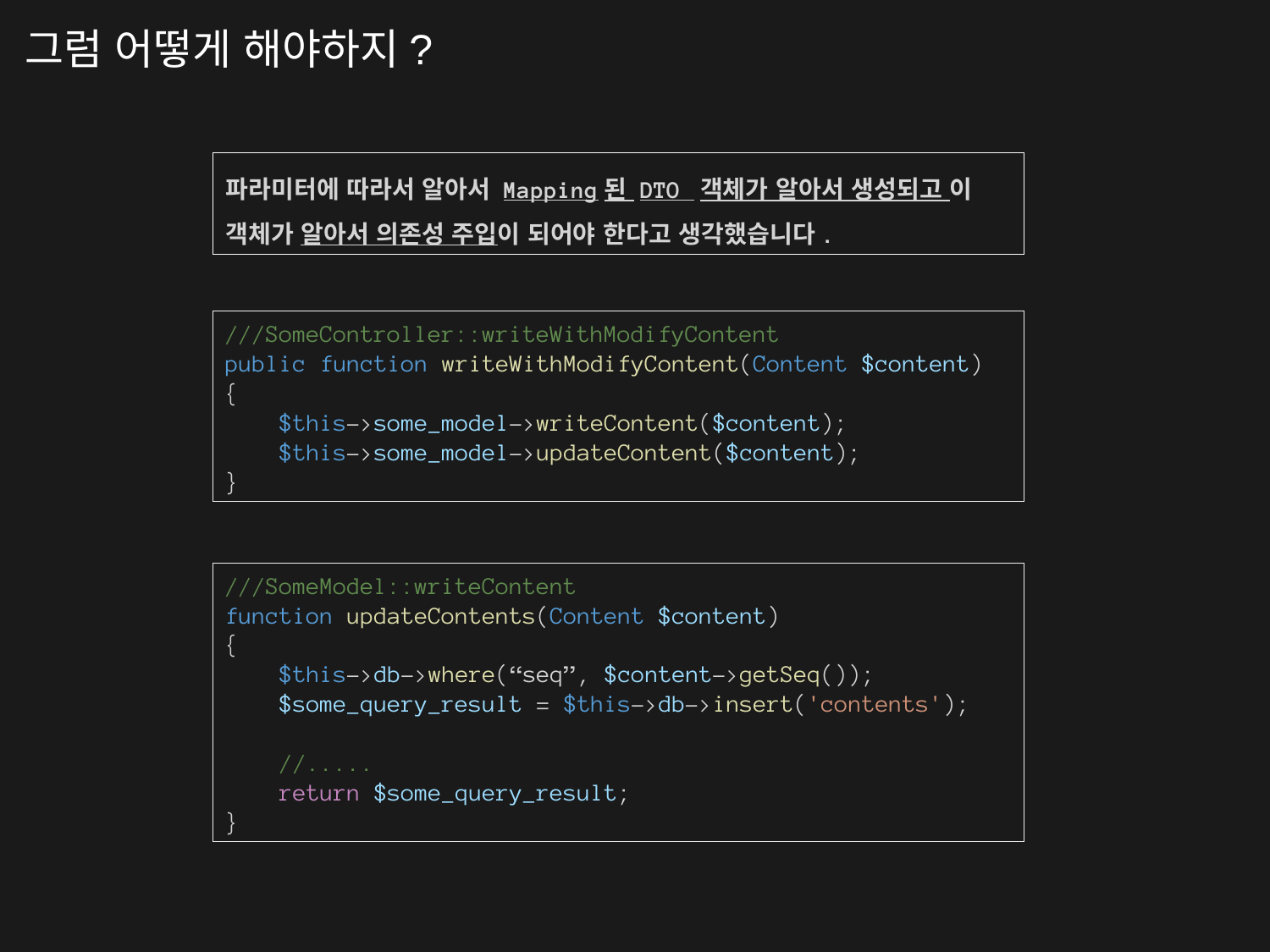

그럼 어떻게 해야하지?
파라미터에 따라서 알아서 Mapping된 DTO 객체가 알아서 생성되고 이 객체가 알아서 의존성 주입이 되어야 한다고 생각했습니다.
///SomeController::writeWithModifyContent
public function writeWithModifyContent(Content $content)
{
    $this->some_model->writeContent($content);
    $this->some_model->updateContent($content);
}
///SomeModel::writeContent
function updateContents(Content $content)
{
    $this->db->where(“seq”, $content->getSeq());
    $some_query_result = $this->db->insert('contents');
    //.....
    return $some_query_result;
}